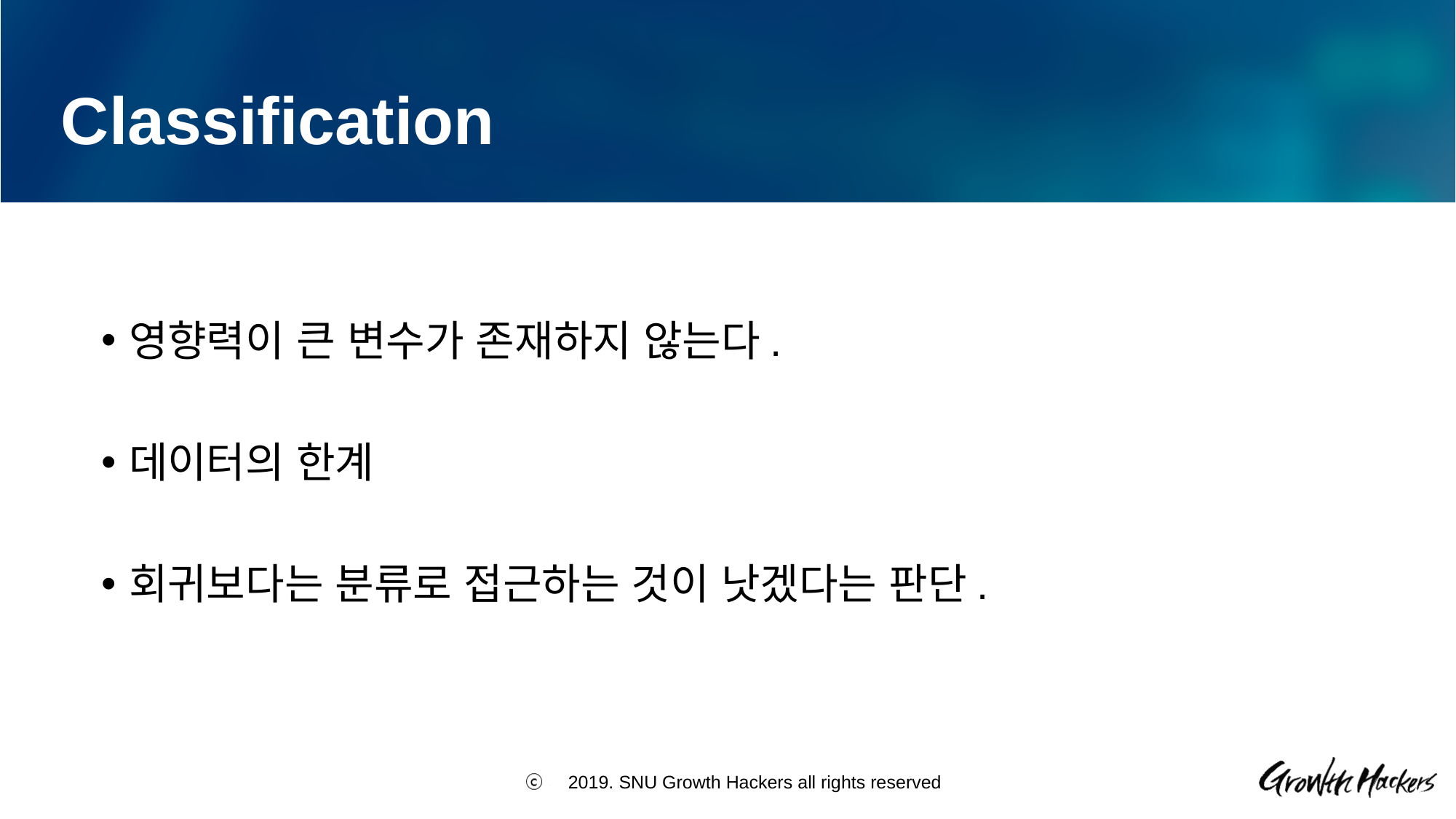

# Classification
영향력이 큰 변수가 존재하지 않는다.

데이터의 한계

회귀보다는 분류로 접근하는 것이 낫겠다는 판단.